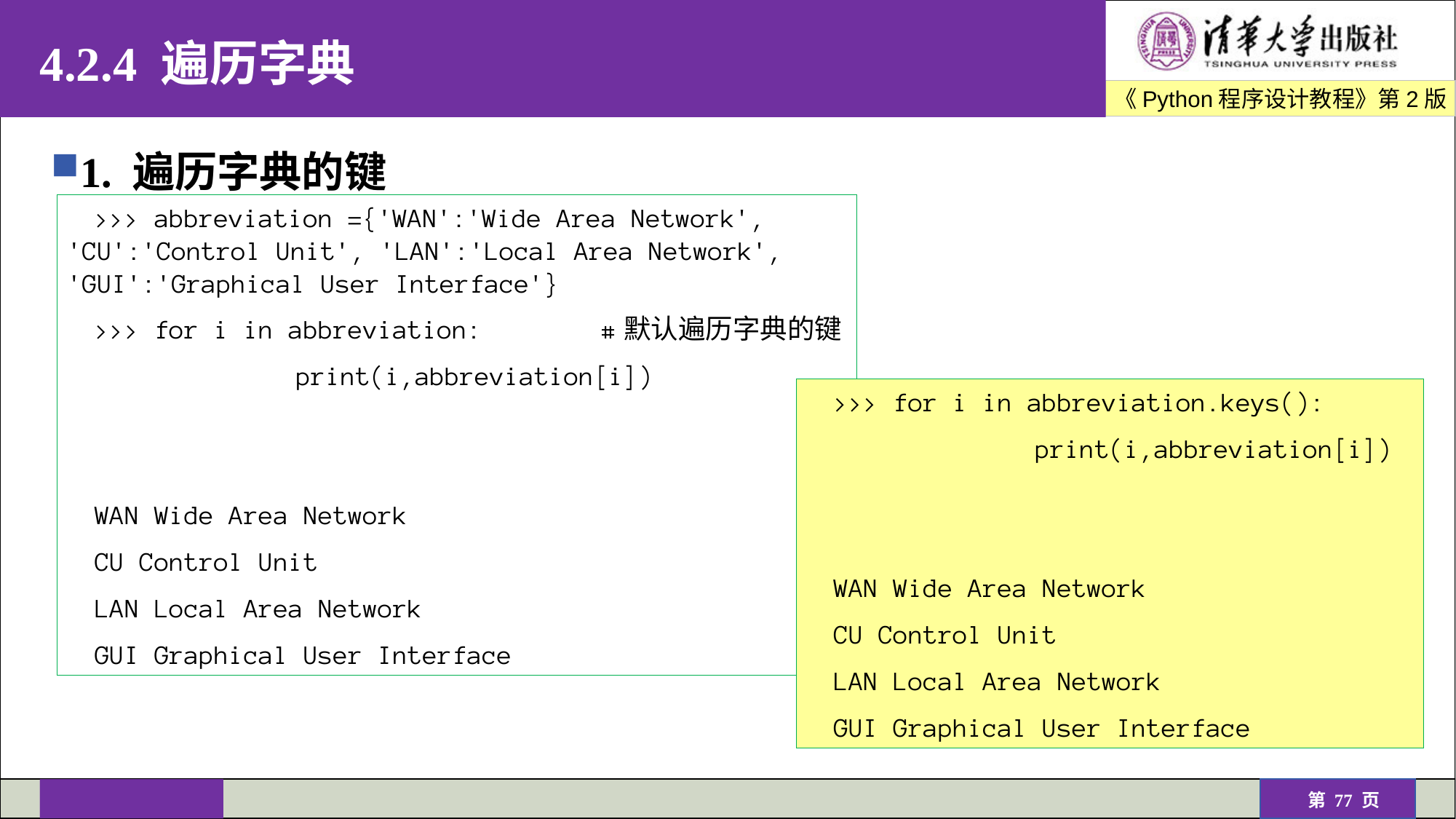

# 4.2.4 遍历字典
1. 遍历字典的键
>>> abbreviation ={'WAN':'Wide Area Network', 'CU':'Control Unit', 'LAN':'Local Area Network', 'GUI':'Graphical User Interface'}
>>> for i in abbreviation:        #默认遍历字典的键
	        print(i,abbreviation[i])

WAN Wide Area Network
CU Control Unit
LAN Local Area Network
GUI Graphical User Interface
>>> for i in abbreviation.keys():
	        print(i,abbreviation[i])

WAN Wide Area Network
CU Control Unit
LAN Local Area Network
GUI Graphical User Interface